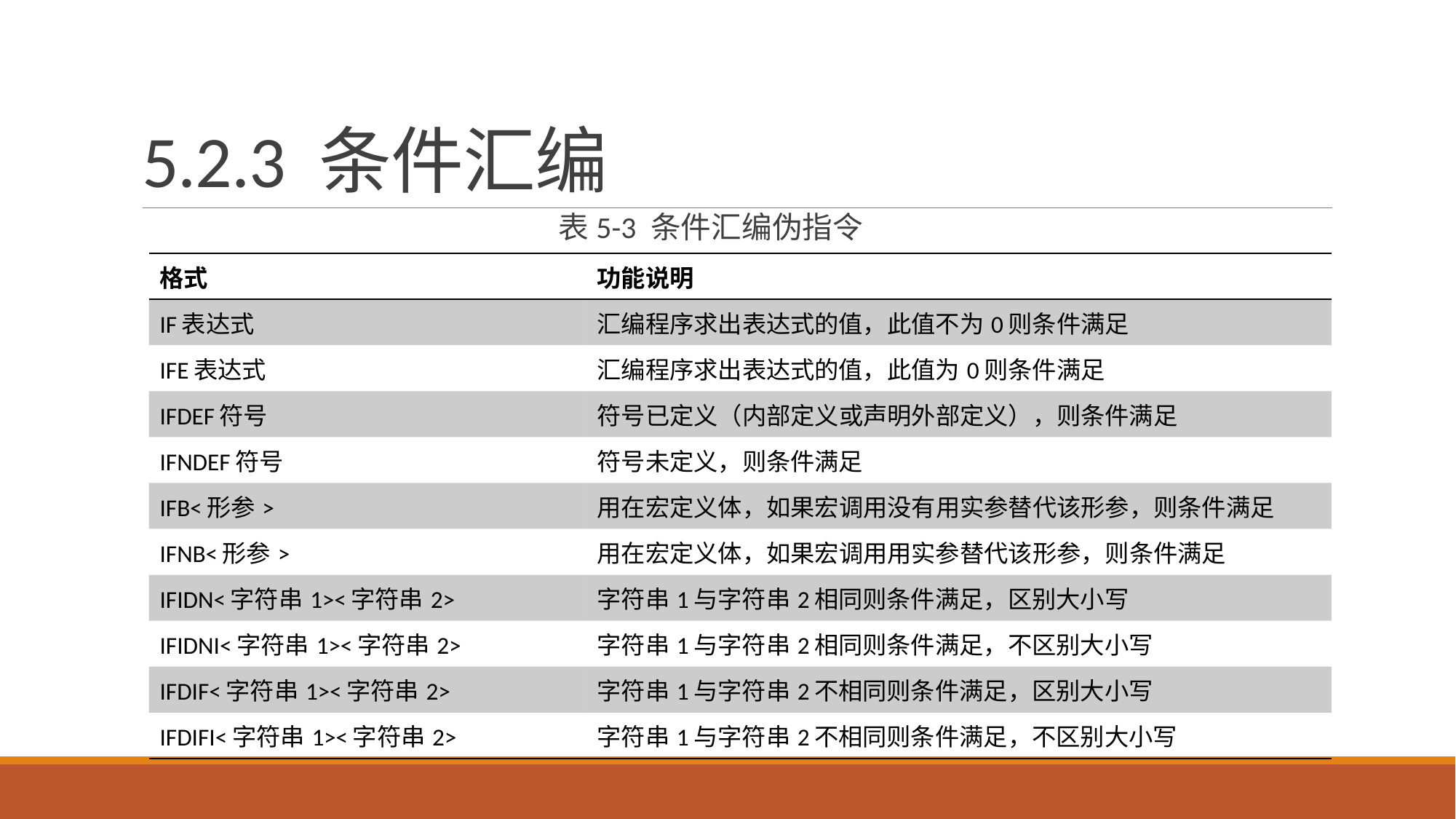

# 5.2.3 条件汇编
表5-3 条件汇编伪指令
| 格式 | 功能说明 |
| --- | --- |
| IF表达式 | 汇编程序求出表达式的值，此值不为0则条件满足 |
| IFE表达式 | 汇编程序求出表达式的值，此值为0则条件满足 |
| IFDEF符号 | 符号已定义（内部定义或声明外部定义），则条件满足 |
| IFNDEF符号 | 符号未定义，则条件满足 |
| IFB<形参> | 用在宏定义体，如果宏调用没有用实参替代该形参，则条件满足 |
| IFNB<形参> | 用在宏定义体，如果宏调用用实参替代该形参，则条件满足 |
| IFIDN<字符串1><字符串2> | 字符串1与字符串2相同则条件满足，区别大小写 |
| IFIDNI<字符串1><字符串2> | 字符串1与字符串2相同则条件满足，不区别大小写 |
| IFDIF<字符串1><字符串2> | 字符串1与字符串2不相同则条件满足，区别大小写 |
| IFDIFI<字符串1><字符串2> | 字符串1与字符串2不相同则条件满足，不区别大小写 |